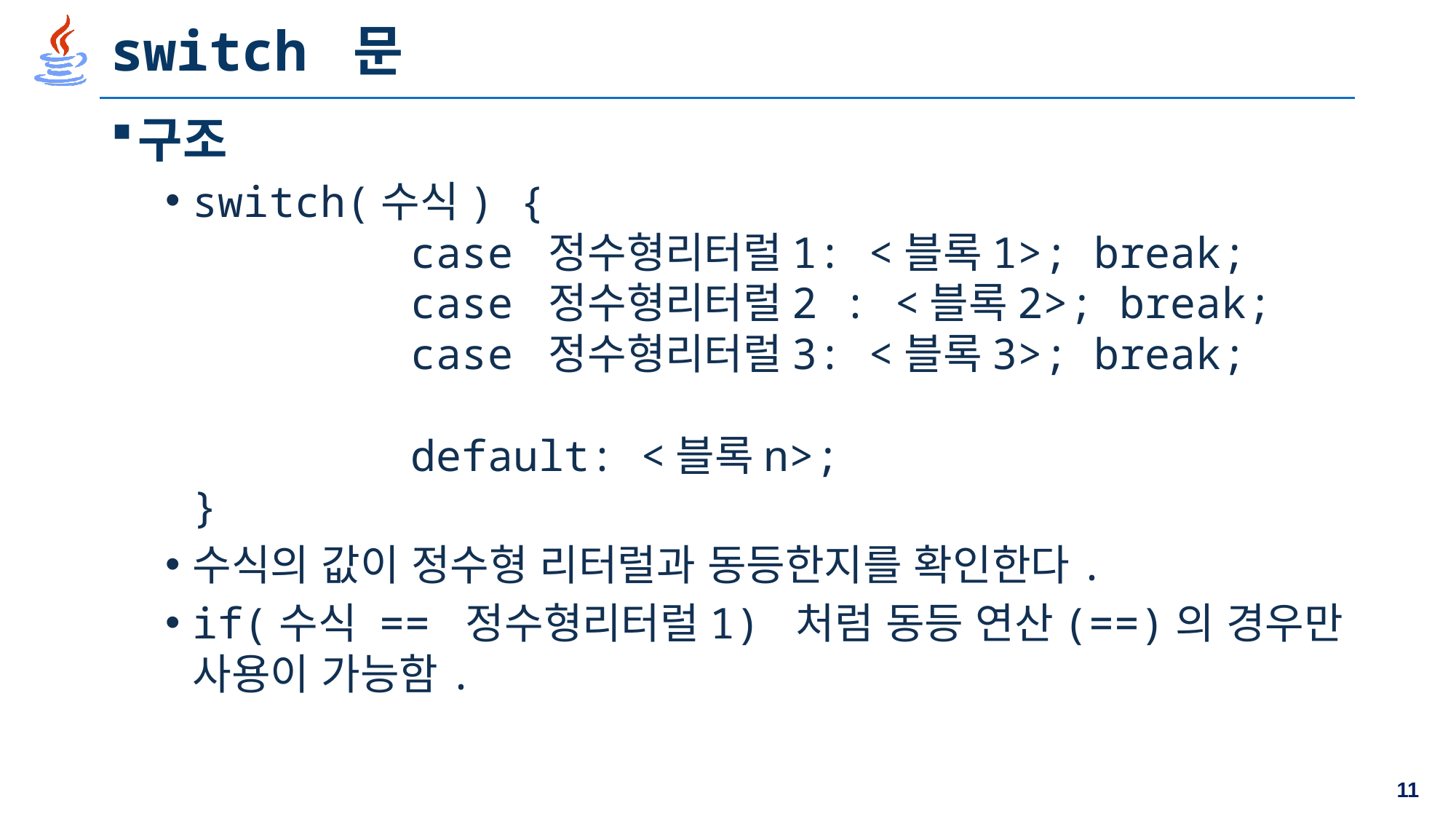

# switch 문
구조
switch(수식) {
		case 정수형리터럴1: <블록1>; break;
		case 정수형리터럴2 : <블록2>; break;
		case 정수형리터럴3: <블록3>; break;
		default: <블록n>;
}
수식의 값이 정수형 리터럴과 동등한지를 확인한다.
if(수식 == 정수형리터럴1) 처럼 동등 연산(==)의 경우만 사용이 가능함.
11